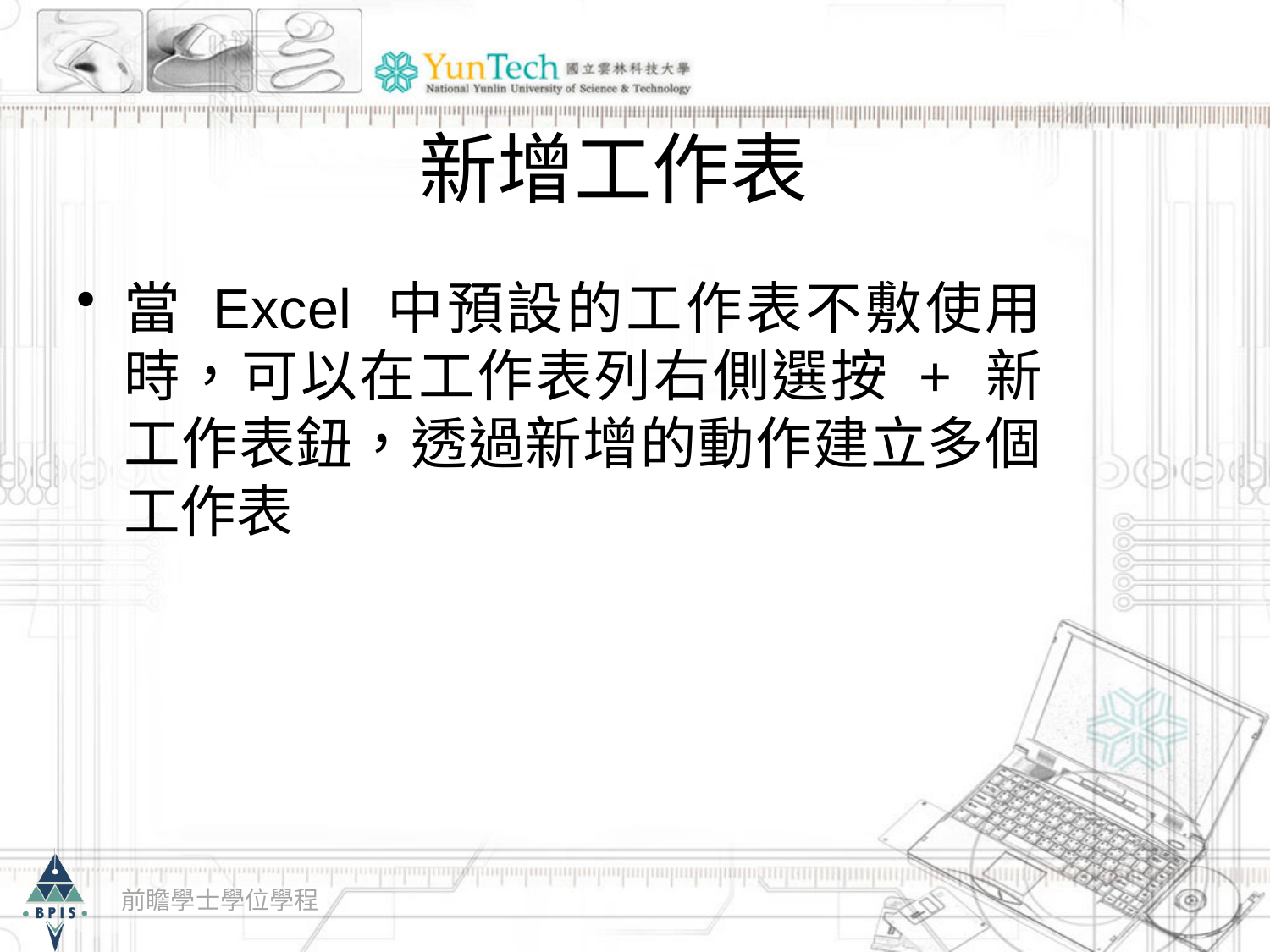

# 新增工作表
當 Excel 中預設的工作表不敷使用時，可以在工作表列右側選按 + 新工作表鈕，透過新增的動作建立多個工作表